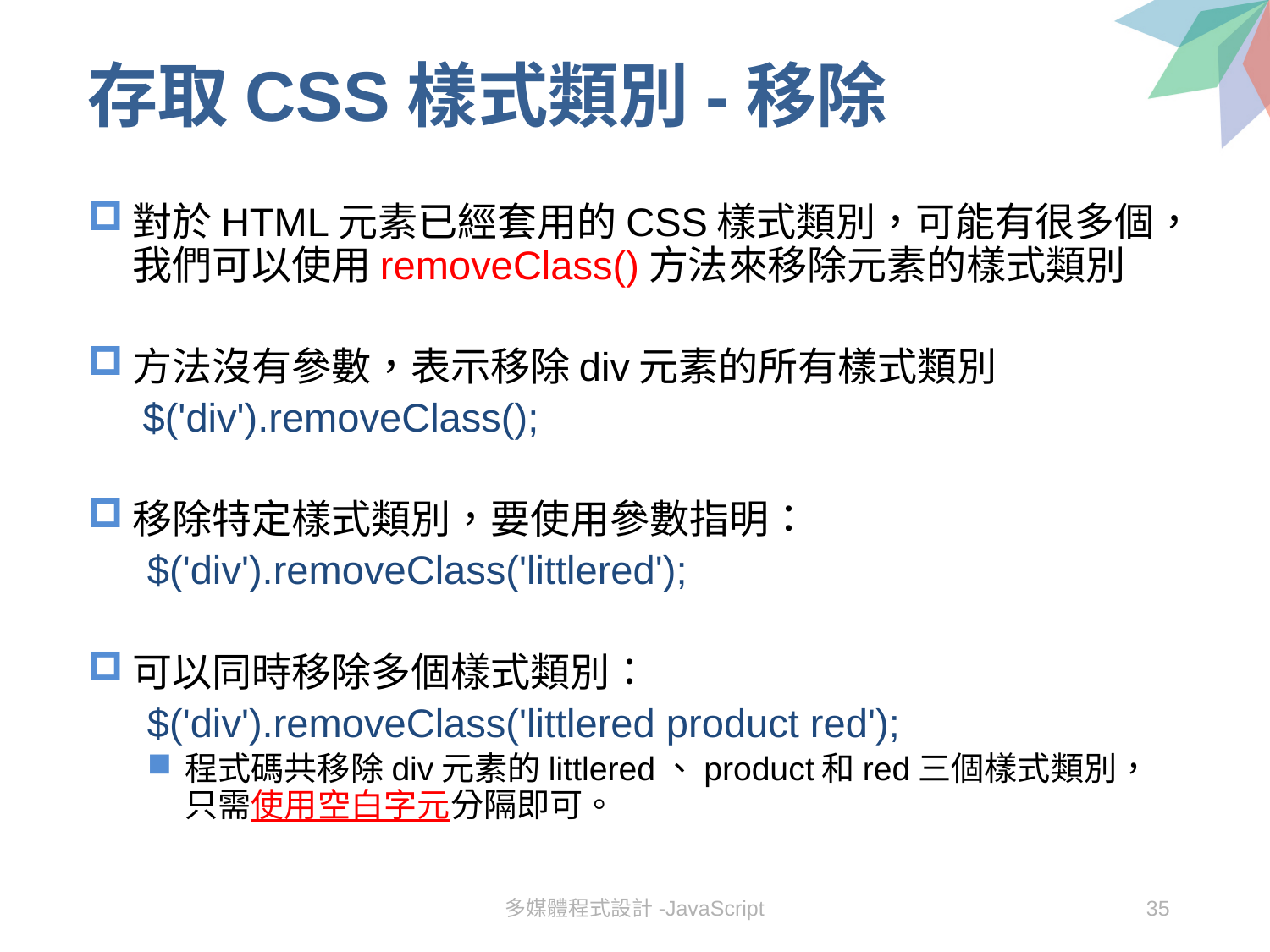

# 存取CSS樣式類別-移除
對於HTML元素已經套用的CSS樣式類別，可能有很多個，我們可以使用removeClass()方法來移除元素的樣式類別

方法沒有參數，表示移除div元素的所有樣式類別
     $('div').removeClass();

移除特定樣式類別，要使用參數指明：
$('div').removeClass('littlered');

可以同時移除多個樣式類別：
$('div').removeClass('littlered product red');
程式碼共移除div元素的littlered、product和red三個樣式類別，只需使用空白字元分隔即可。
多媒體程式設計-JavaScript
35